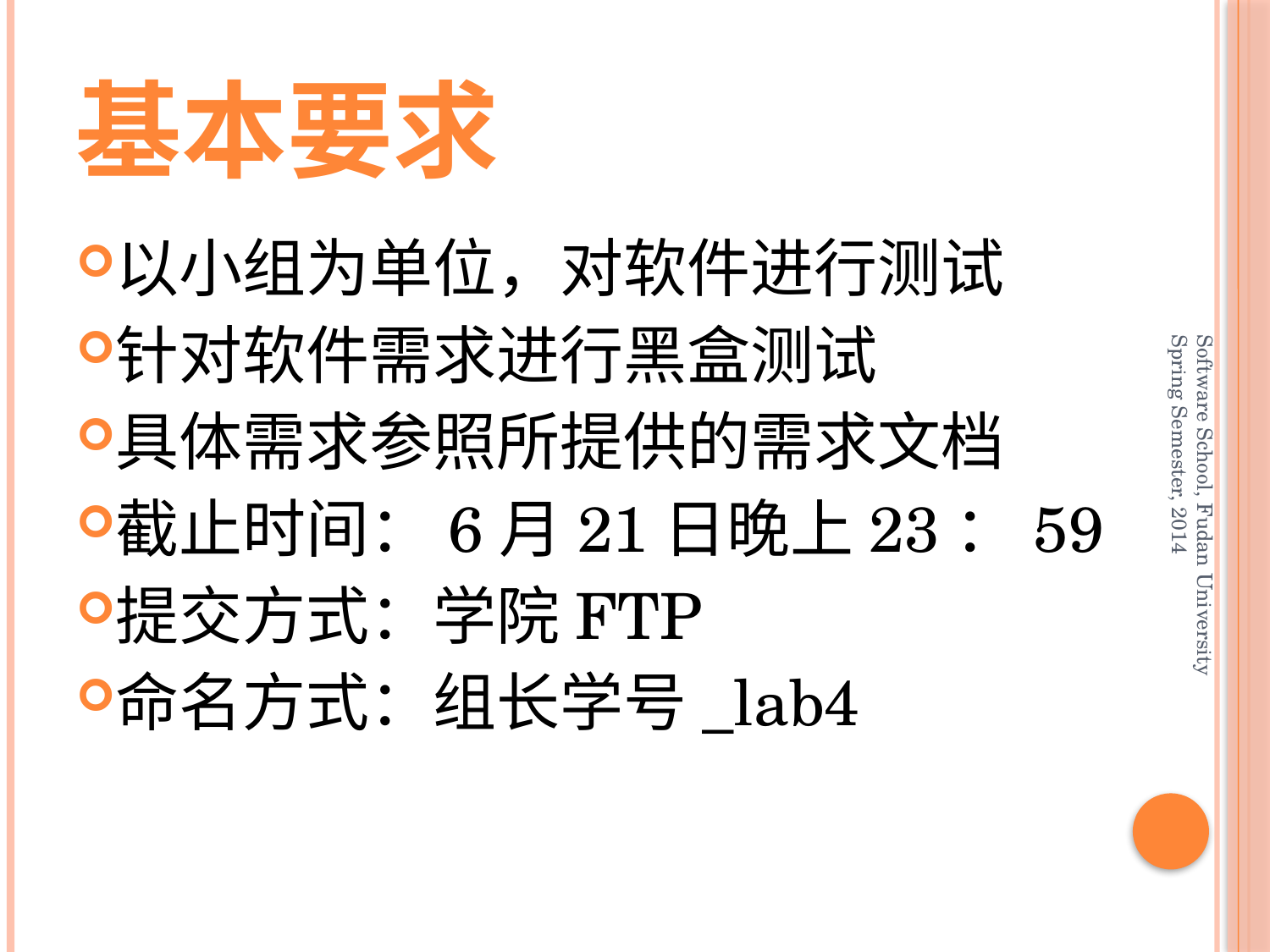

# 基本要求
以小组为单位，对软件进行测试
针对软件需求进行黑盒测试
具体需求参照所提供的需求文档
截止时间：6月21日晚上23：59
提交方式：学院FTP
命名方式：组长学号_lab4
Software School, Fudan University              Spring Semester, 2014
2